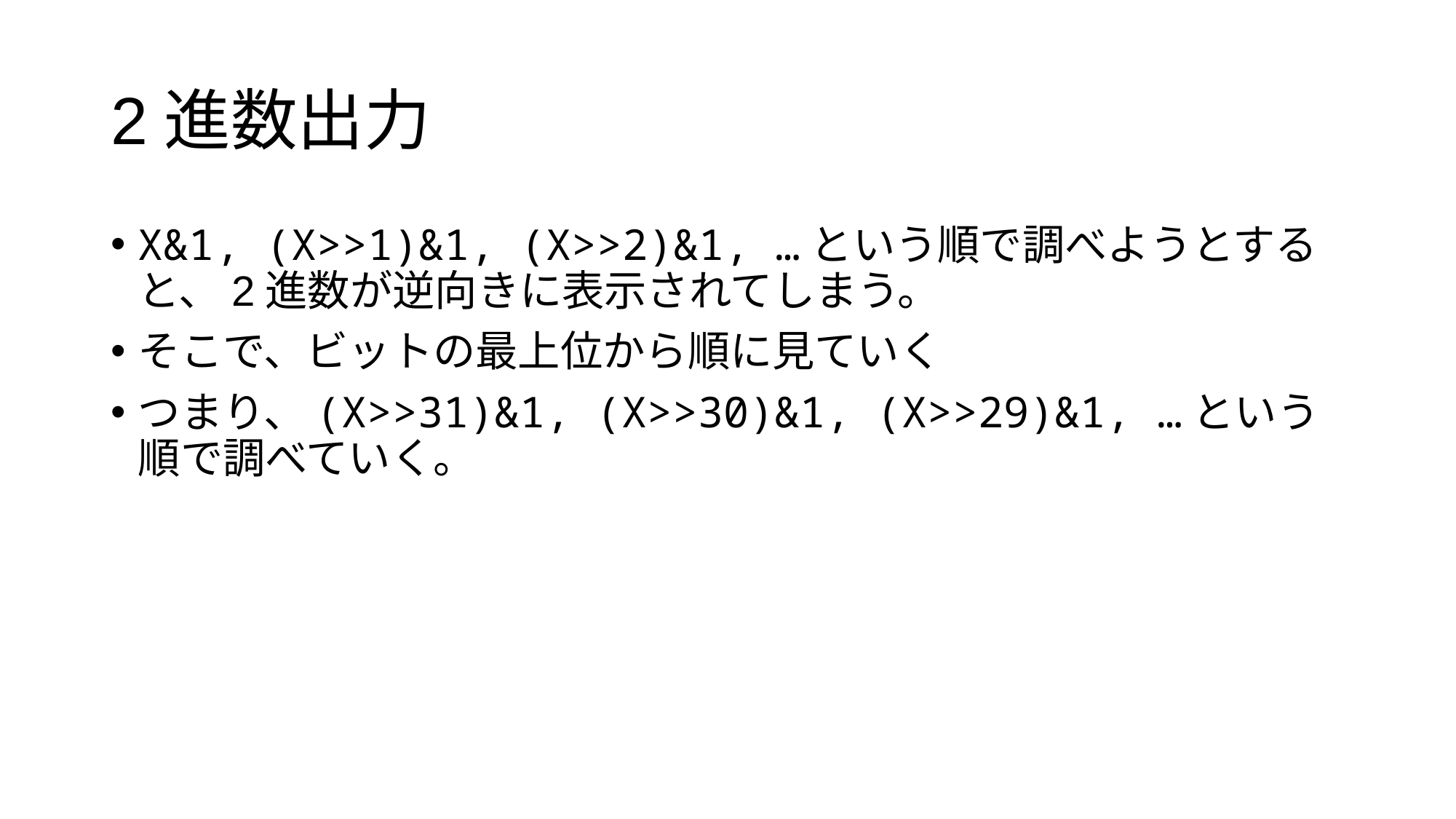

# 2進数出力
X&1, (X>>1)&1, (X>>2)&1, …という順で調べようとすると、2進数が逆向きに表示されてしまう。
そこで、ビットの最上位から順に見ていく
つまり、(X>>31)&1, (X>>30)&1, (X>>29)&1, …という順で調べていく。